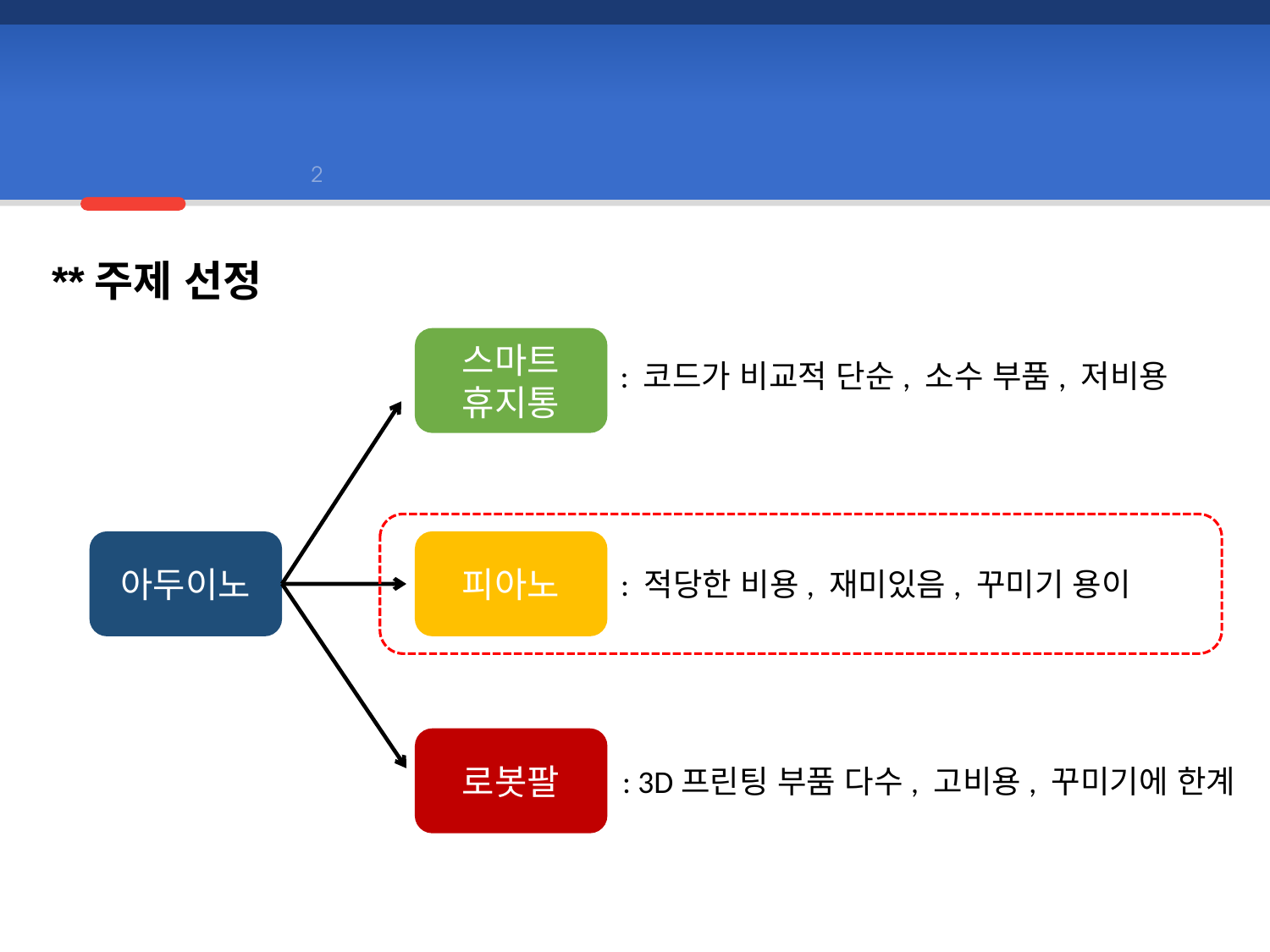

주제 선정
2
1
3

**주제 선정
스마트
휴지통
: 코드가 비교적 단순, 소수 부품, 저비용

피아노
아두이노
: 적당한 비용, 재미있음, 꾸미기 용이
로봇팔
: 3D프린팅 부품 다수, 고비용, 꾸미기에 한계